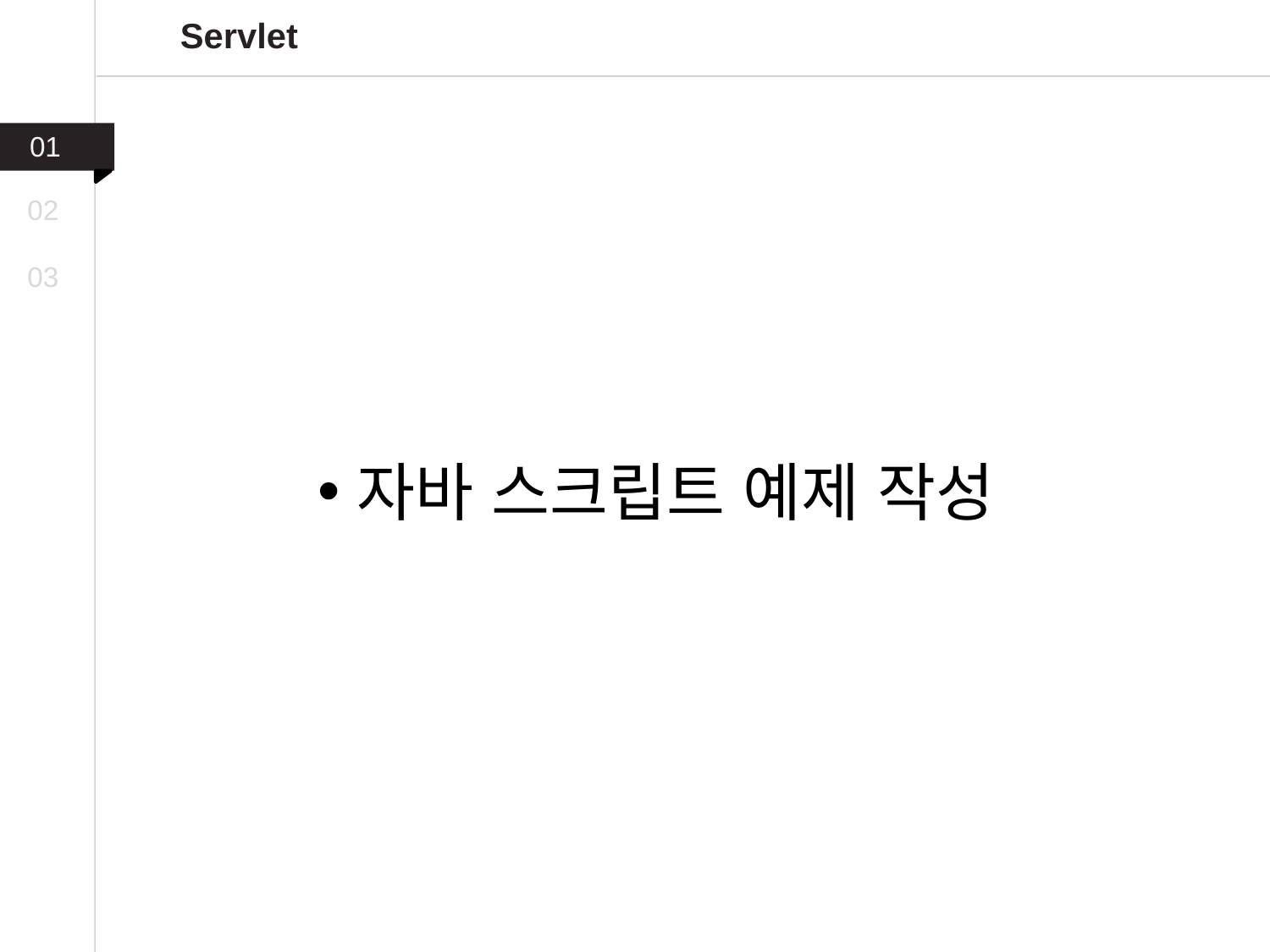

Servlet
01

02
03
자바 스크립트 예제 작성